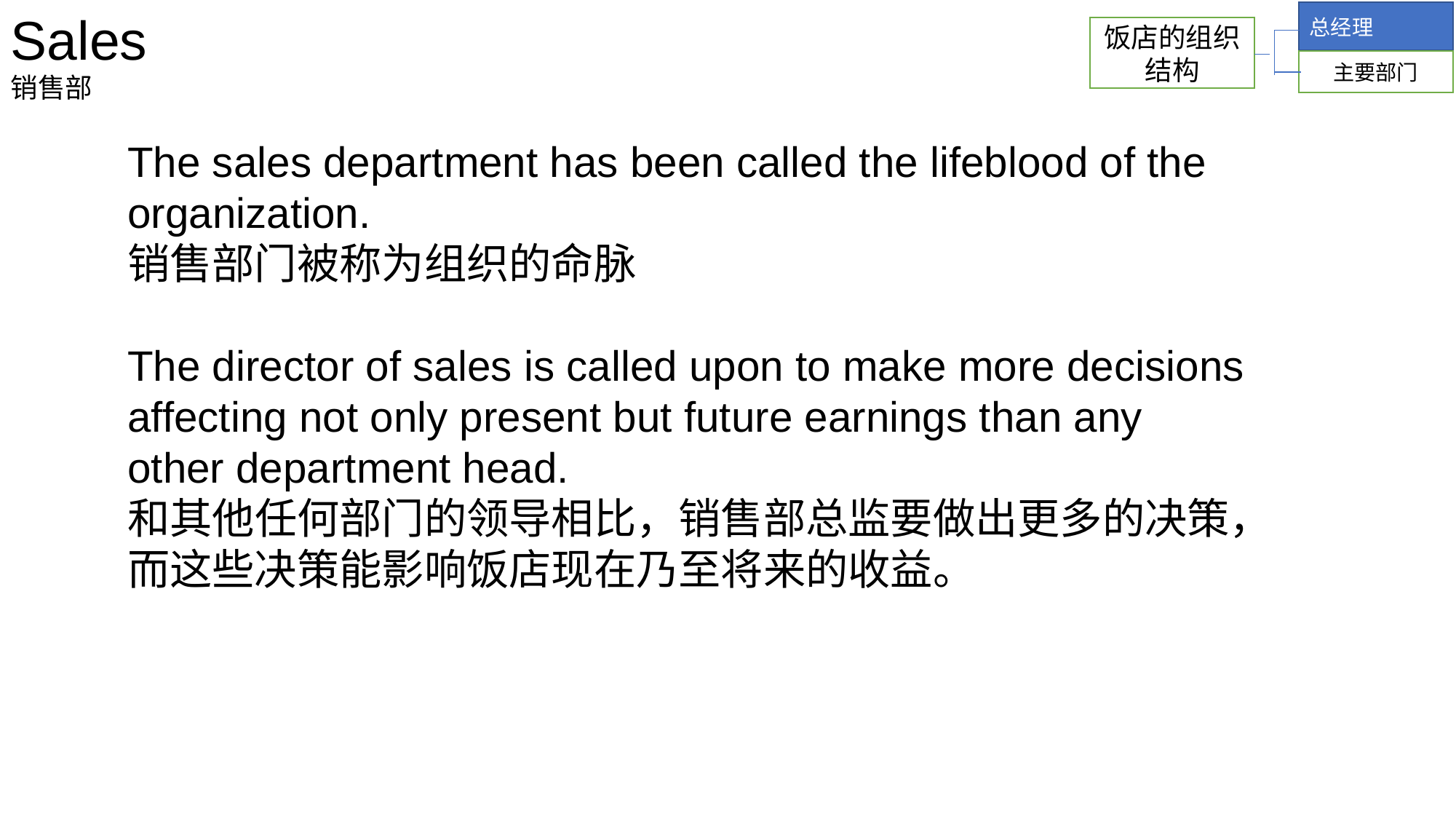

Sales
销售部
总经理
饭店的组织结构
主要部门
The sales department has been called the lifeblood of the organization.
销售部门被称为组织的命脉

The director of sales is called upon to make more decisions affecting not only present but future earnings than any other department head.
和其他任何部门的领导相比，销售部总监要做出更多的决策，而这些决策能影响饭店现在乃至将来的收益。